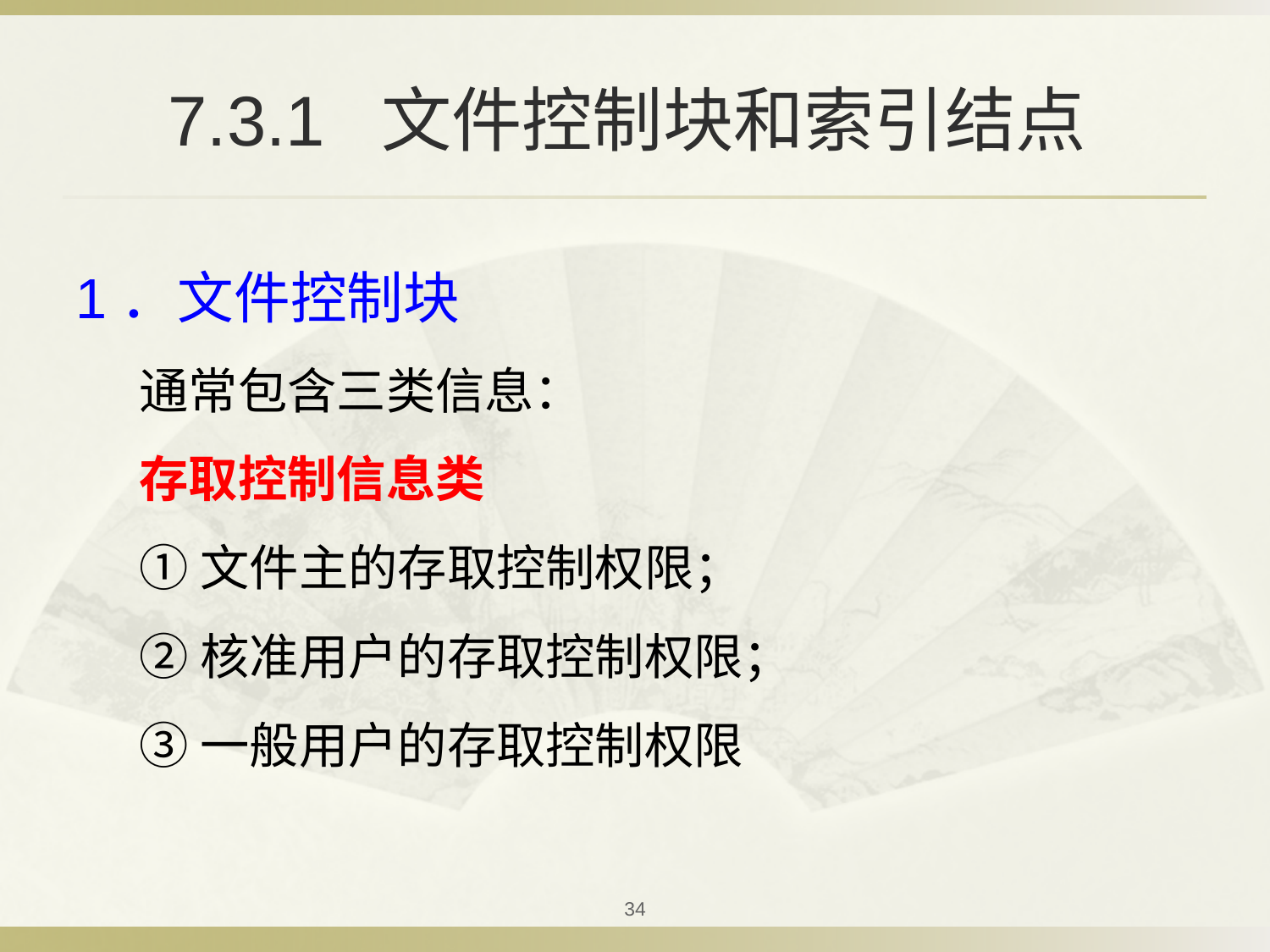

# 7.3.1  文件控制块和索引结点
1．文件控制块
通常包含三类信息：
存取控制信息类
①文件主的存取控制权限；
②核准用户的存取控制权限；
③一般用户的存取控制权限
34